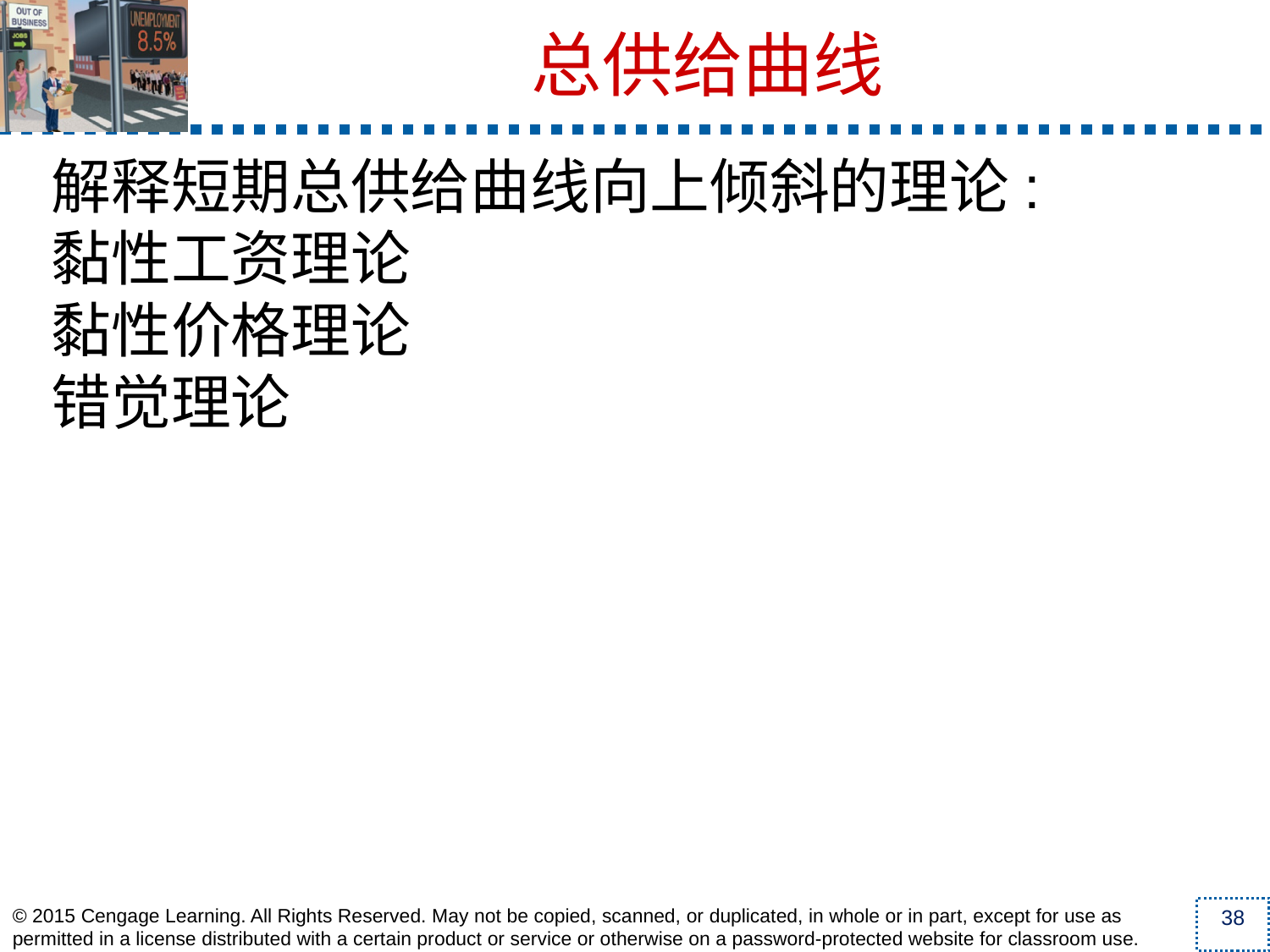

解释短期总供给曲线向上倾斜的理论:
黏性工资理论
黏性价格理论
错觉理论
总供给曲线
38
© 2015 Cengage Learning. All Rights Reserved. May not be copied, scanned, or duplicated, in whole or in part, except for use as permitted in a license distributed with a certain product or service or otherwise on a password-protected website for classroom use.